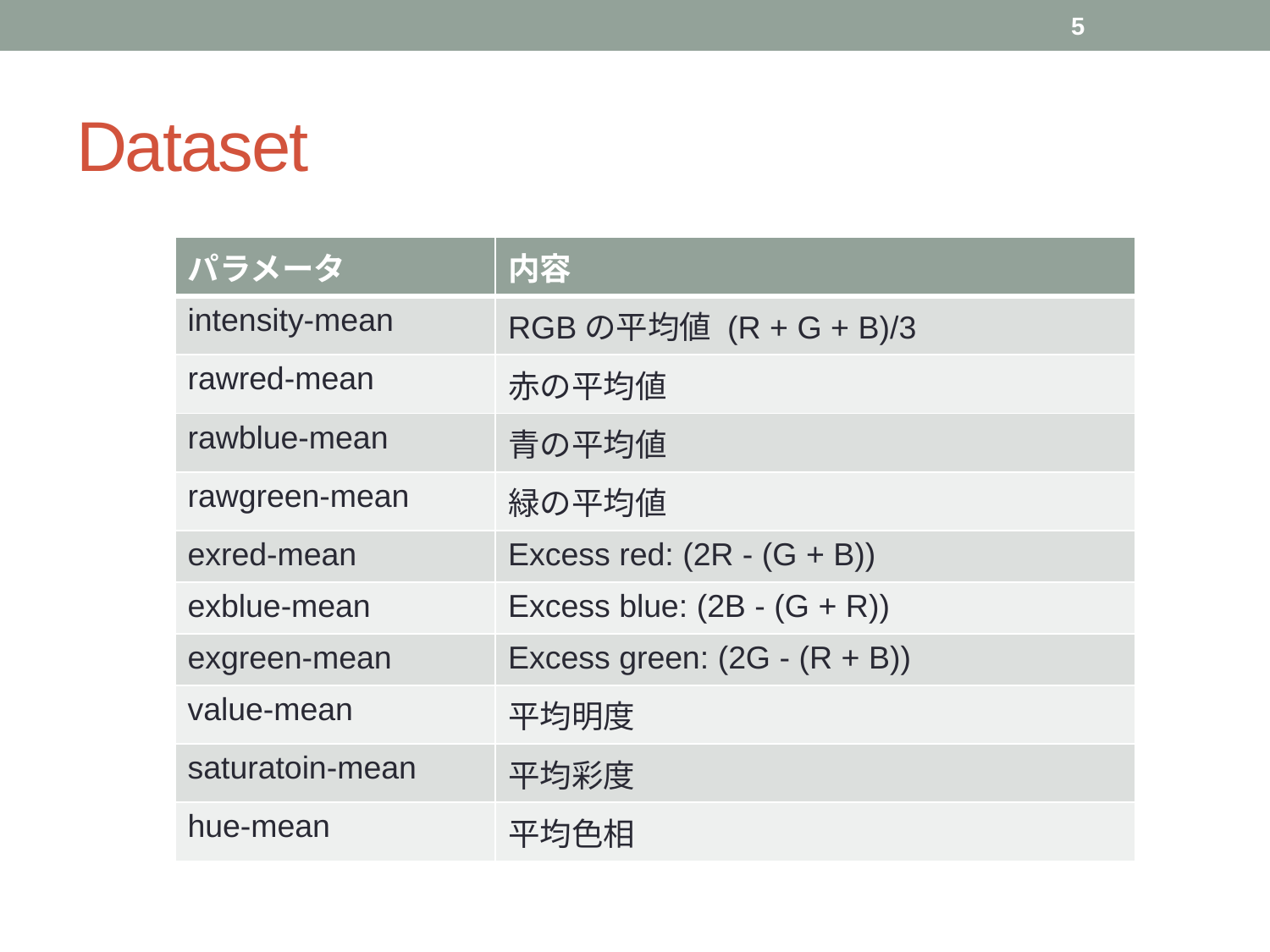

5
# Dataset
| パラメータ | 内容 |
| --- | --- |
| intensity-mean | RGBの平均値 (R + G + B)/3 |
| rawred-mean | 赤の平均値 |
| rawblue-mean | 青の平均値 |
| rawgreen-mean | 緑の平均値 |
| exred-mean | Excess red: (2R - (G + B)) |
| exblue-mean | Excess blue: (2B - (G + R)) |
| exgreen-mean | Excess green: (2G - (R + B)) |
| value-mean | 平均明度 |
| saturatoin-mean | 平均彩度 |
| hue-mean | 平均色相 |